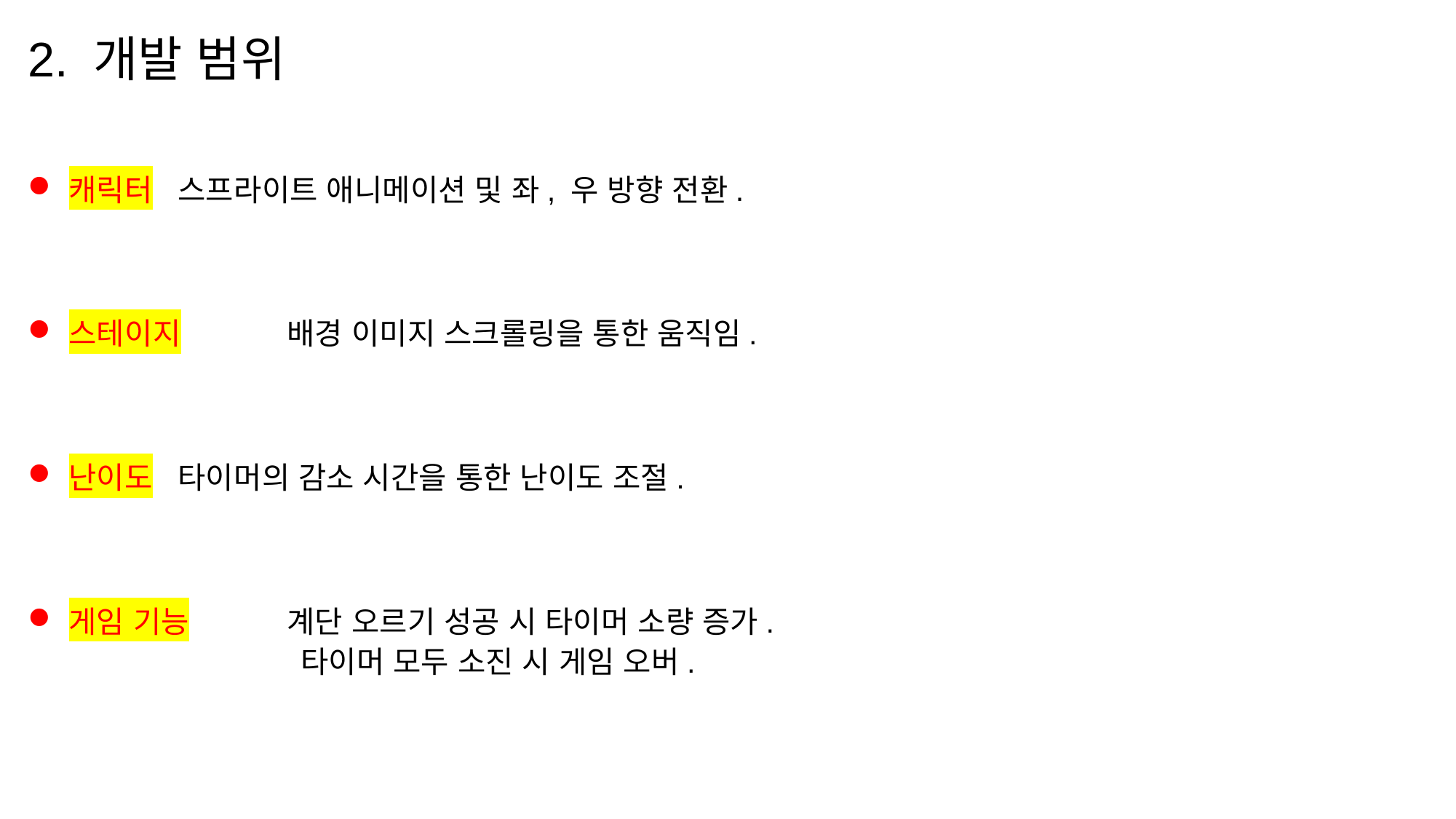

# 2. 개발 범위
캐릭터	스프라이트 애니메이션 및 좌, 우 방향 전환.

스테이지	배경 이미지 스크롤링을 통한 움직임.

난이도	타이머의 감소 시간을 통한 난이도 조절.

게임 기능	계단 오르기 성공 시 타이머 소량 증가.
		타이머 모두 소진 시 게임 오버.